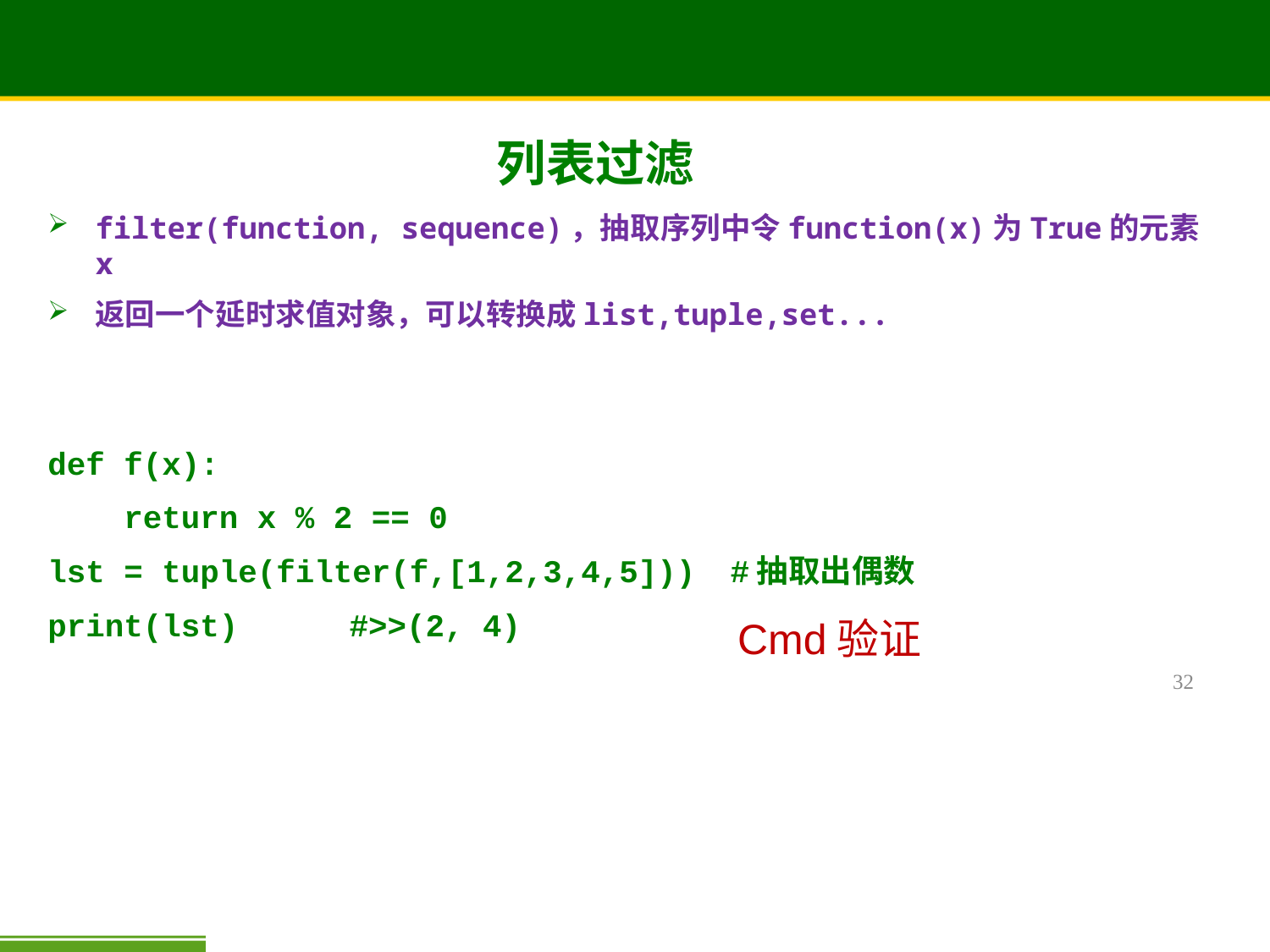

# 列表过滤
filter(function, sequence)，抽取序列中令function(x)为True的元素x
返回一个延时求值对象，可以转换成list,tuple,set...

def f(x):
    return x % 2 == 0
lst = tuple(filter(f,[1,2,3,4,5])) 	#抽取出偶数
print(lst)  	#>>(2, 4)

Cmd验证
32